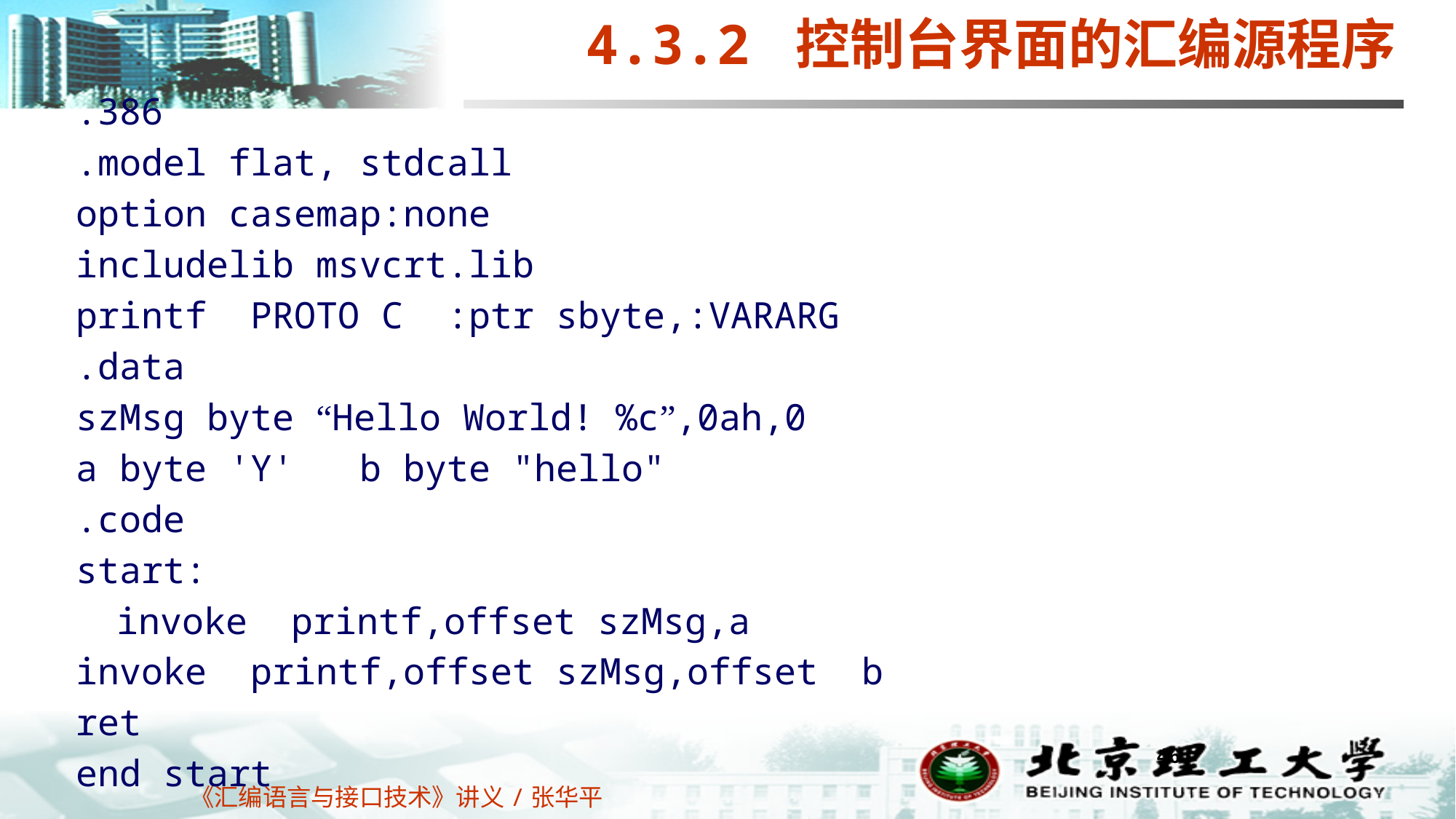

4.3.2 控制台界面的汇编源程序
.386
.model flat, stdcall
option casemap:none
includelib msvcrt.lib
printf  PROTO C  :ptr sbyte,:VARARG
.data
szMsg byte “Hello World! %c”,0ah,0
a byte 'Y'   b byte "hello"
.code
start:
	invoke  printf,offset szMsg,a
invoke  printf,offset szMsg,offset  b
ret
end start
46